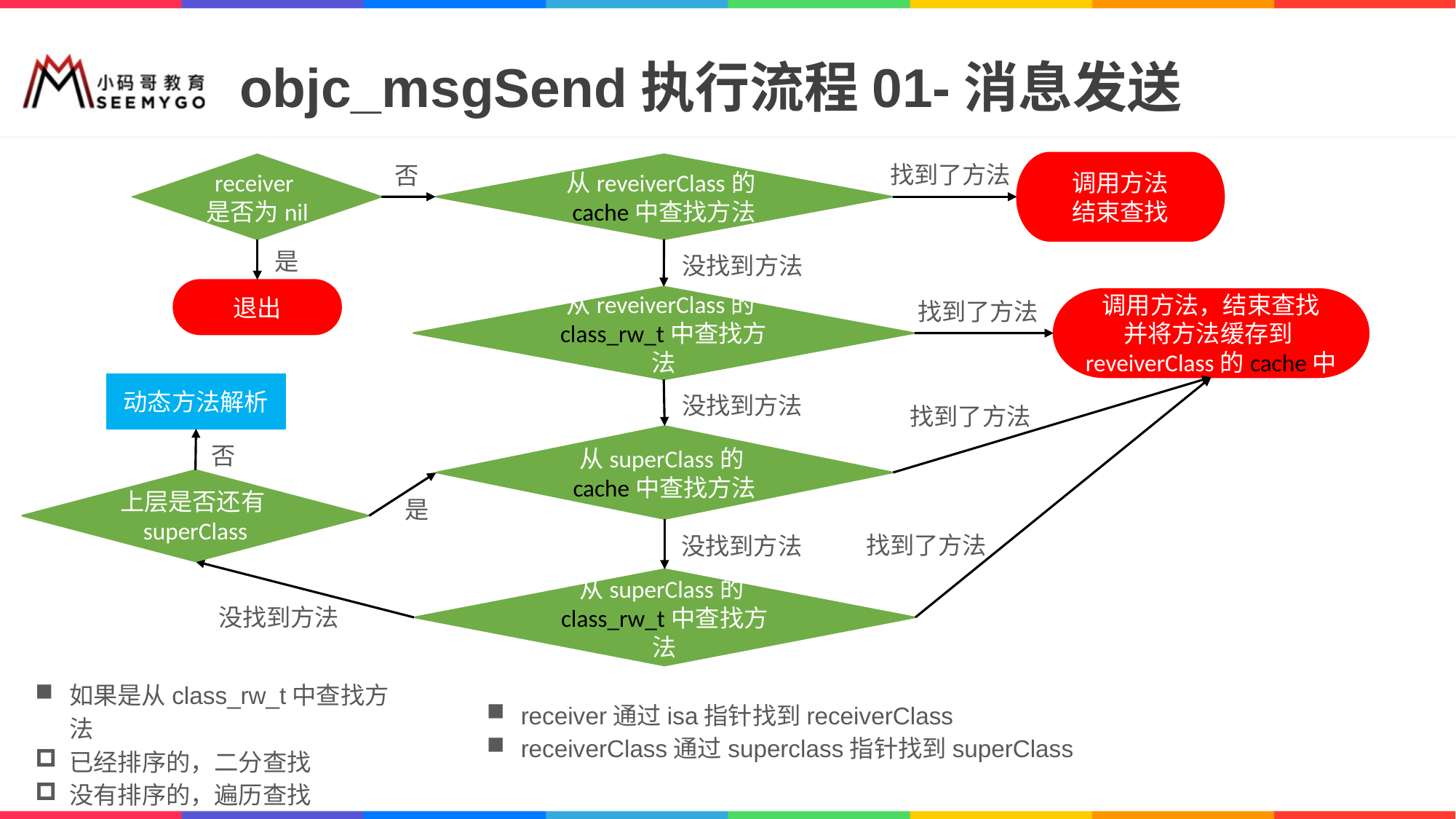

# objc_msgSend执行流程01-消息发送
找到了方法
否
调用方法
结束查找
从reveiverClass的cache中查找方法
receiver是否为nil
是
没找到方法
退出
从reveiverClass的class_rw_t中查找方法
找到了方法
调用方法，结束查找
并将方法缓存到reveiverClass的cache中
动态方法解析
没找到方法
找到了方法
从superClass的cache中查找方法
否
上层是否还有superClass
是
找到了方法
没找到方法
从superClass的class_rw_t中查找方法
没找到方法
如果是从class_rw_t中查找方法
已经排序的，二分查找
没有排序的，遍历查找
receiver通过isa指针找到receiverClass
receiverClass通过superclass指针找到superClass